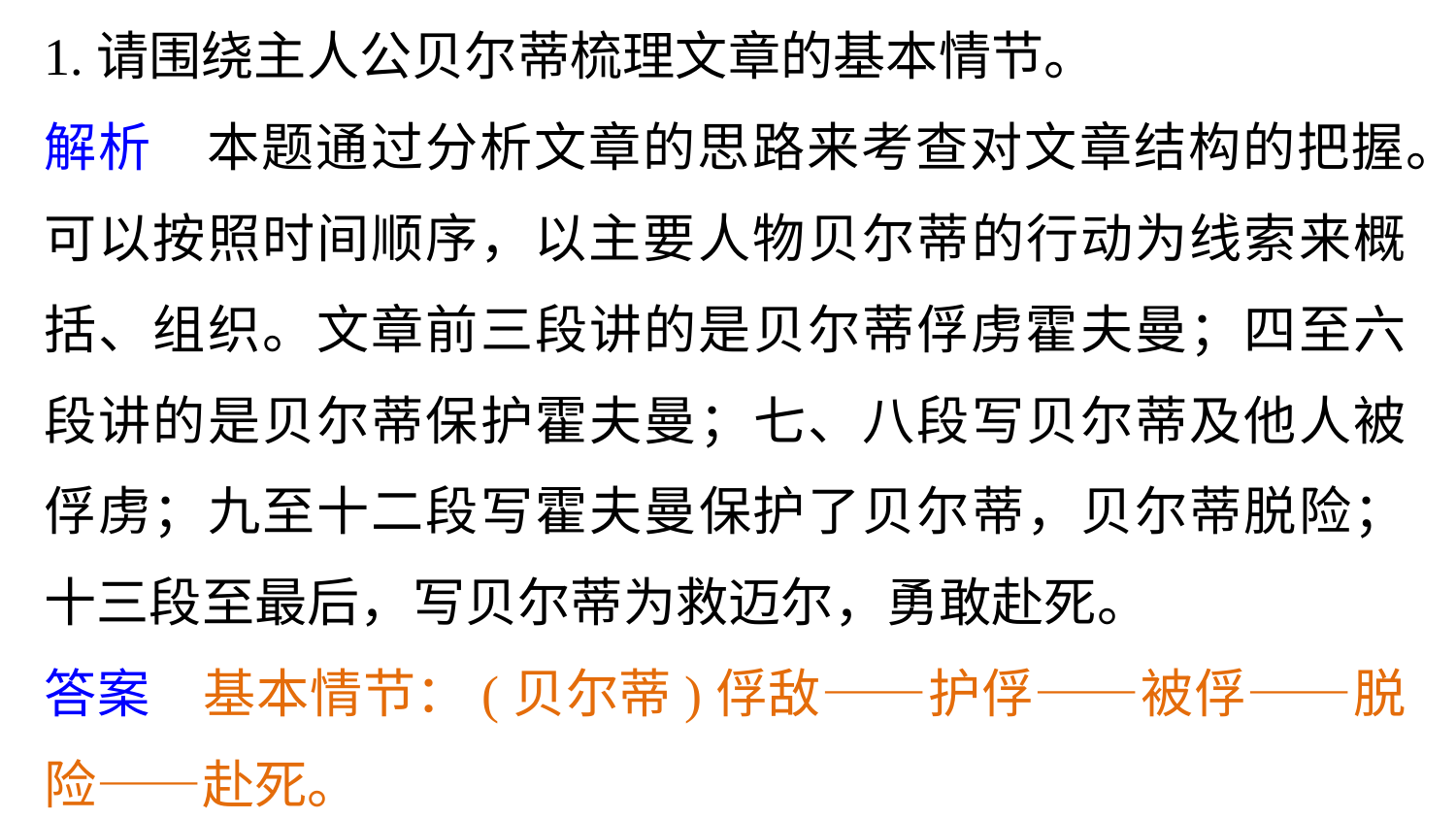

1.请围绕主人公贝尔蒂梳理文章的基本情节。
解析　本题通过分析文章的思路来考查对文章结构的把握。可以按照时间顺序，以主要人物贝尔蒂的行动为线索来概括、组织。文章前三段讲的是贝尔蒂俘虏霍夫曼；四至六段讲的是贝尔蒂保护霍夫曼；七、八段写贝尔蒂及他人被俘虏；九至十二段写霍夫曼保护了贝尔蒂，贝尔蒂脱险；十三段至最后，写贝尔蒂为救迈尔，勇敢赴死。
答案　基本情节：(贝尔蒂)俘敌——护俘——被俘——脱险——赴死。